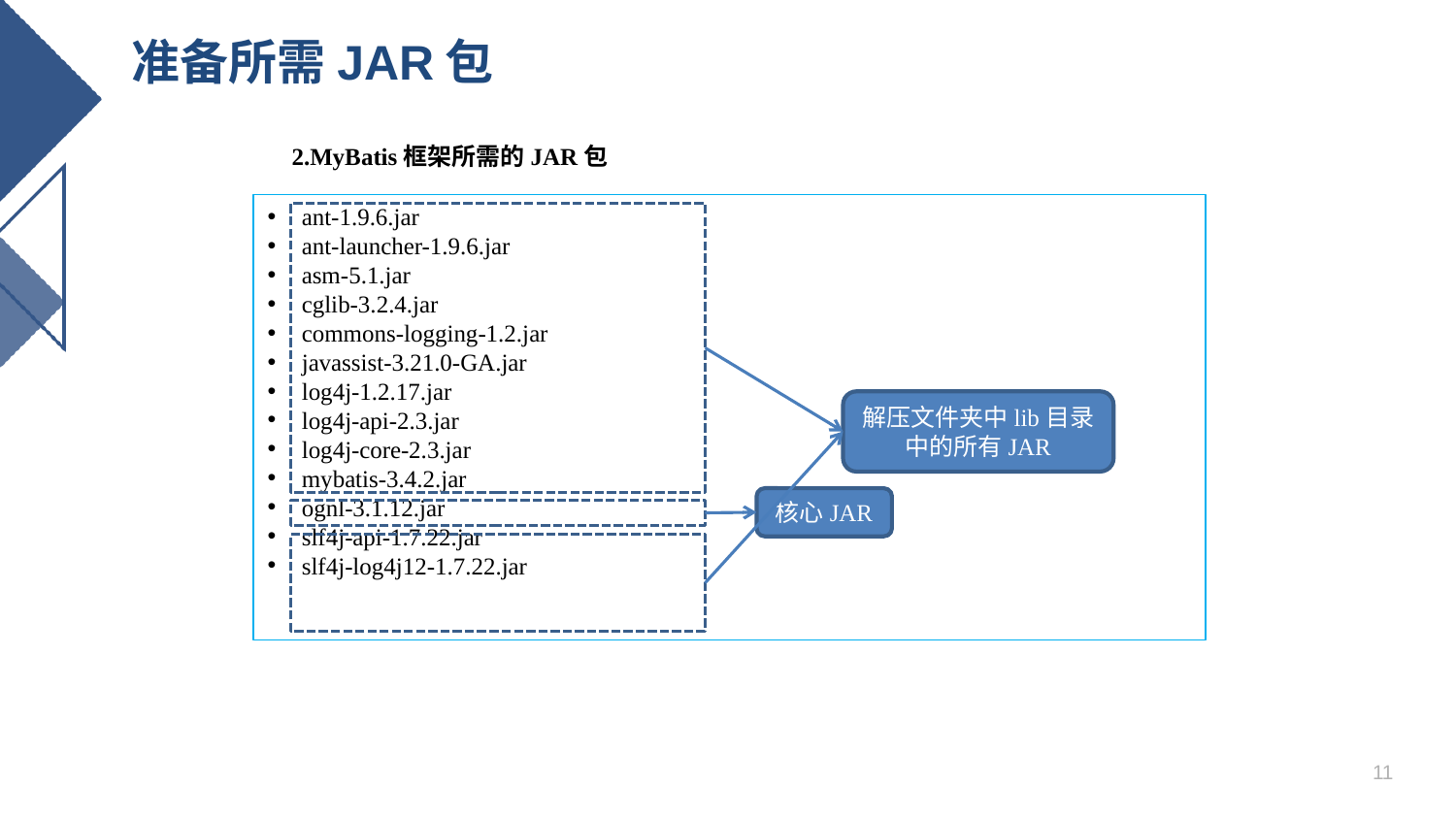

# 准备所需JAR包
    2.MyBatis框架所需的JAR包
ant-1.9.6.jar
ant-launcher-1.9.6.jar
asm-5.1.jar
cglib-3.2.4.jar
commons-logging-1.2.jar
javassist-3.21.0-GA.jar
log4j-1.2.17.jar
log4j-api-2.3.jar
log4j-core-2.3.jar
mybatis-3.4.2.jar
ognl-3.1.12.jar
slf4j-api-1.7.22.jar
slf4j-log4j12-1.7.22.jar

解压文件夹中lib目录中的所有JAR
核心JAR

11